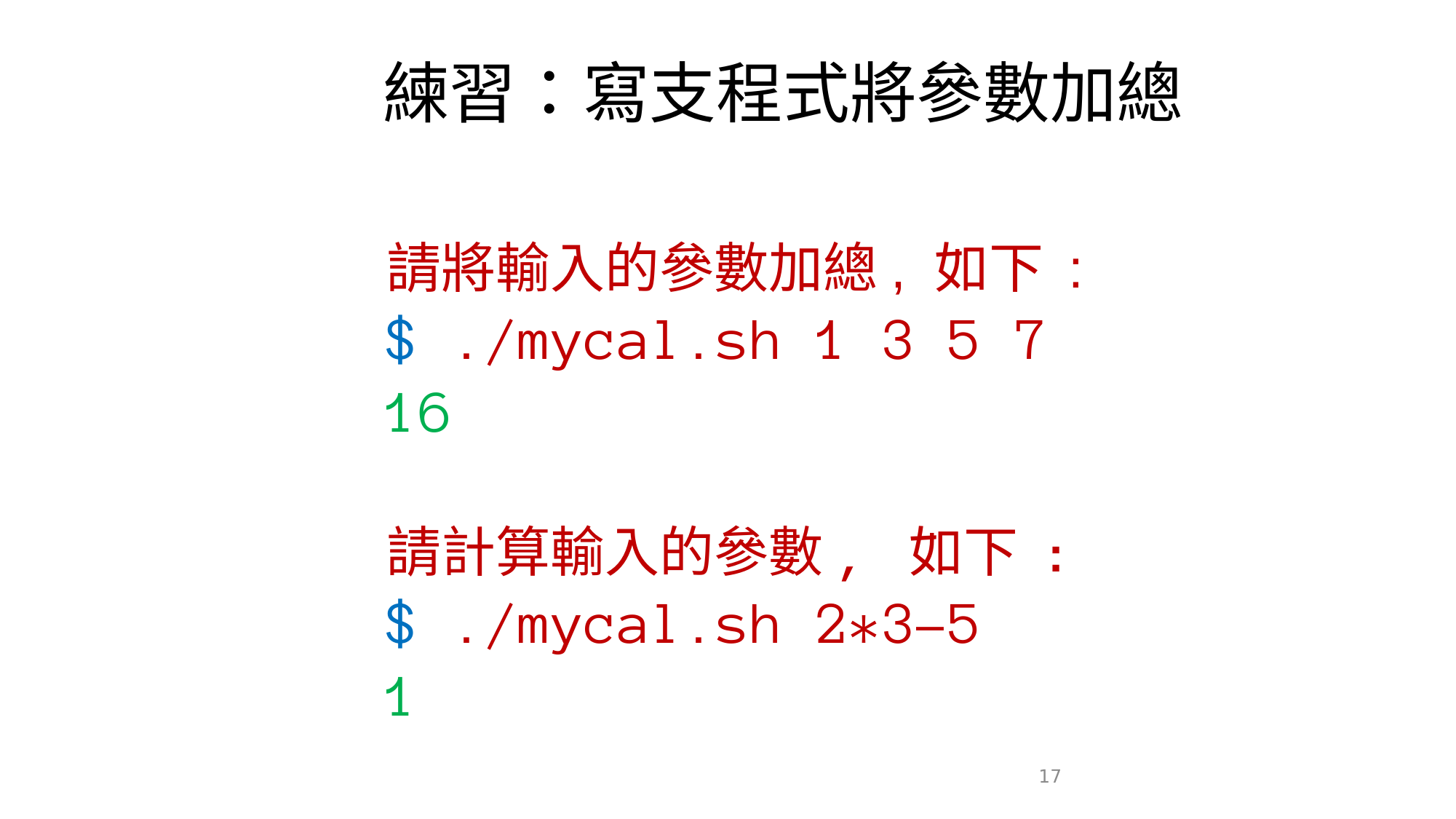

17
練習：寫支程式將參數加總
請將輸入的參數加總, 如下 :
$ ./mycal.sh 1 3 5 7
16

請計算輸入的參數, 如下 :
$ ./mycal.sh 2*3-5
1